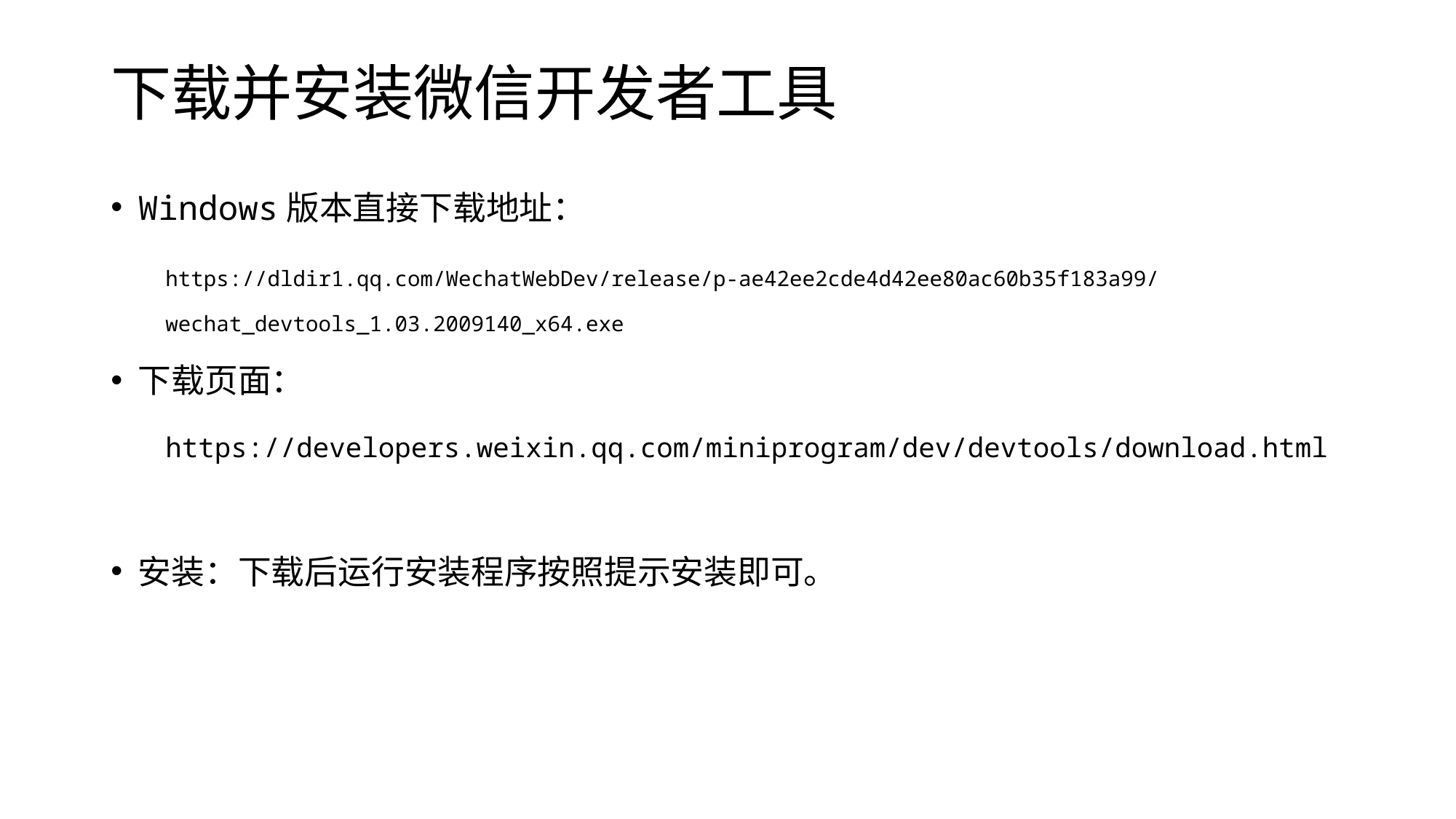

# 下载并安装微信开发者工具
Windows版本直接下载地址：
https://dldir1.qq.com/WechatWebDev/release/p-ae42ee2cde4d42ee80ac60b35f183a99/wechat_devtools_1.03.2009140_x64.exe
下载页面：
https://developers.weixin.qq.com/miniprogram/dev/devtools/download.html

安装：下载后运行安装程序按照提示安装即可。